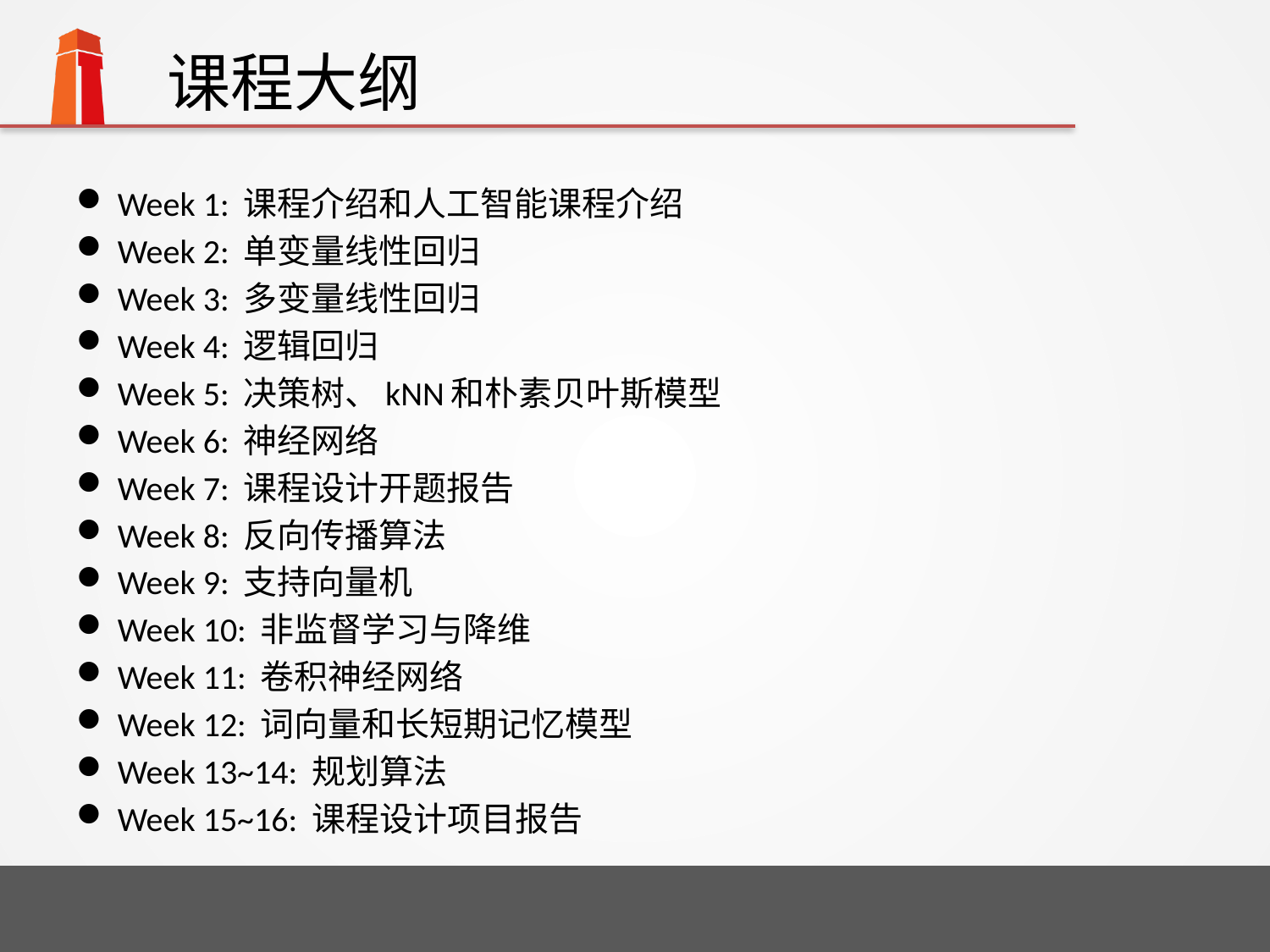

# 课程大纲
Week 1: 课程介绍和人工智能课程介绍
Week 2: 单变量线性回归
Week 3: 多变量线性回归
Week 4: 逻辑回归
Week 5: 决策树、kNN和朴素贝叶斯模型
Week 6: 神经网络
Week 7: 课程设计开题报告
Week 8: 反向传播算法
Week 9: 支持向量机
Week 10: 非监督学习与降维
Week 11: 卷积神经网络
Week 12: 词向量和长短期记忆模型
Week 13~14: 规划算法
Week 15~16: 课程设计项目报告